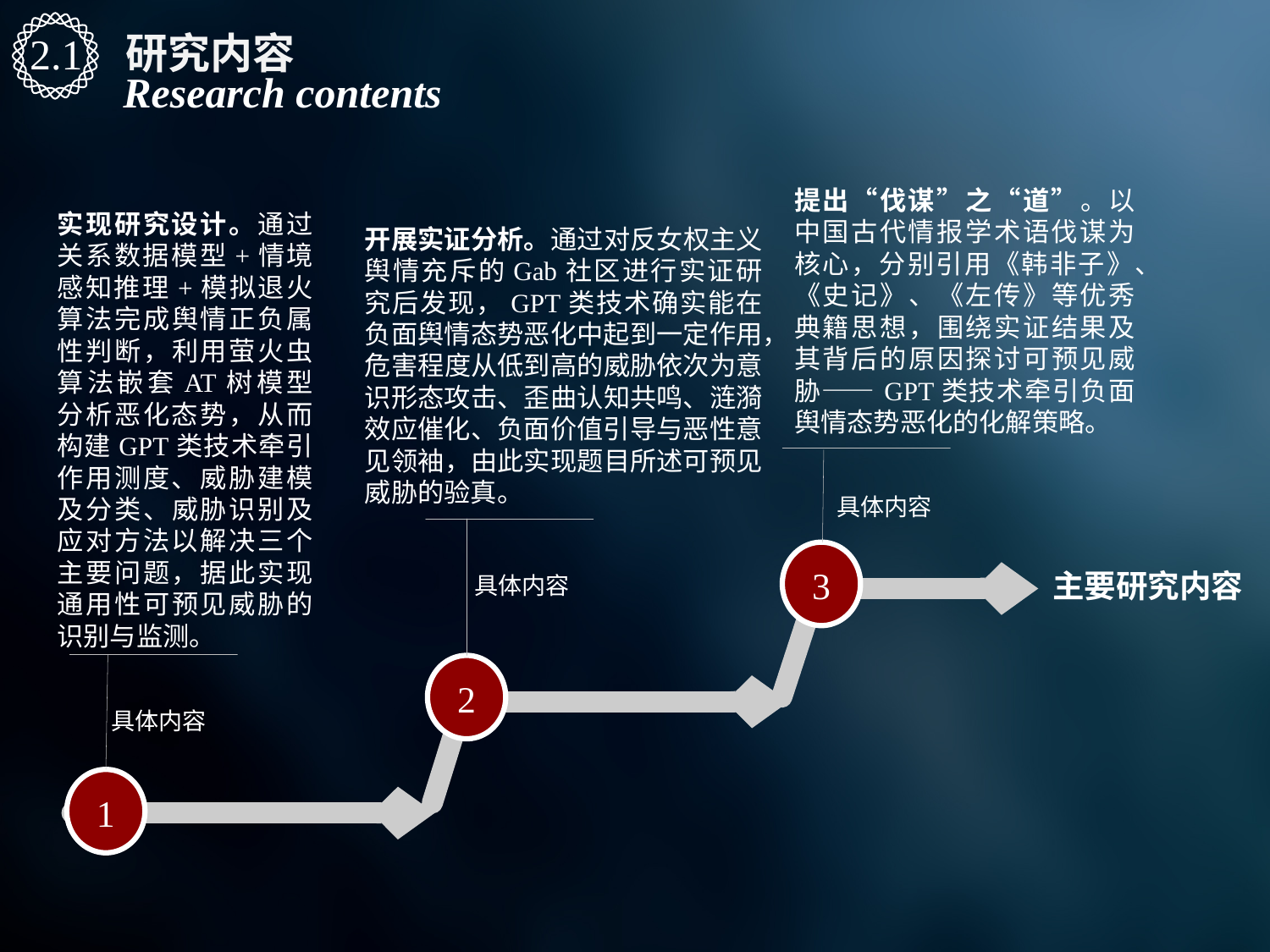

2.1
研究内容
Research contents
提出“伐谋”之“道”。以中国古代情报学术语伐谋为核心，分别引用《韩非子》、《史记》、《左传》等优秀典籍思想，围绕实证结果及其背后的原因探讨可预见威胁——GPT类技术牵引负面舆情态势恶化的化解策略。
实现研究设计。通过关系数据模型+情境感知推理+模拟退火算法完成舆情正负属性判断，利用萤火虫算法嵌套AT树模型分析恶化态势，从而构建GPT类技术牵引作用测度、威胁建模及分类、威胁识别及应对方法以解决三个主要问题，据此实现通用性可预见威胁的识别与监测。
3
2
1
开展实证分析。通过对反女权主义舆情充斥的Gab社区进行实证研究后发现，GPT类技术确实能在负面舆情态势恶化中起到一定作用，危害程度从低到高的威胁依次为意识形态攻击、歪曲认知共鸣、涟漪效应催化、负面价值引导与恶性意见领袖，由此实现题目所述可预见威胁的验真。
主要研究内容
具体内容
具体内容
具体内容